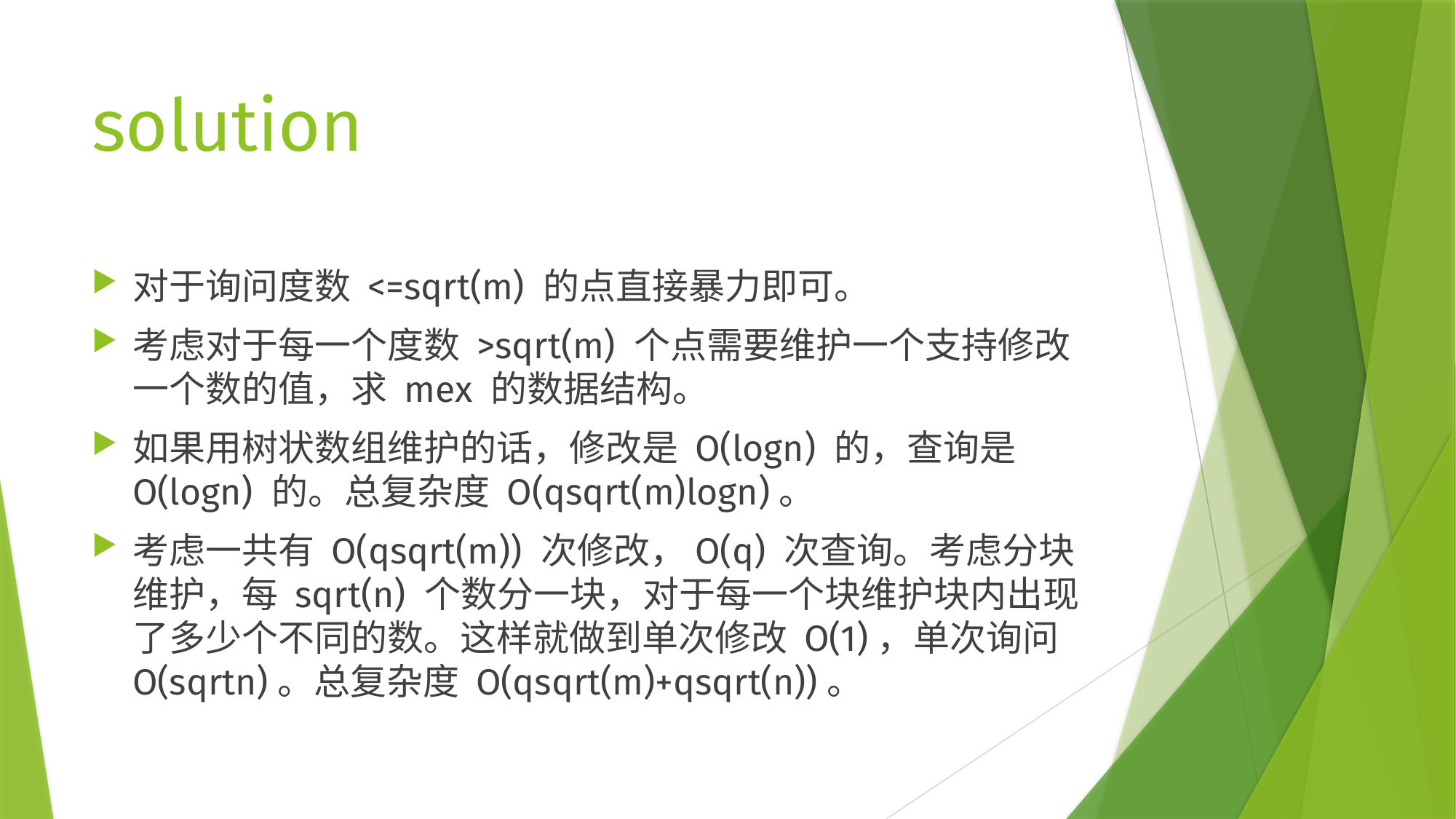

# solution
对于询问度数 <=sqrt(m) 的点直接暴力即可。
考虑对于每一个度数 >sqrt(m) 个点需要维护一个支持修改一个数的值，求 mex 的数据结构。
如果用树状数组维护的话，修改是 O(logn) 的，查询是 O(logn) 的。总复杂度 O(qsqrt(m)logn)。
考虑一共有 O(qsqrt(m)) 次修改，O(q) 次查询。考虑分块维护，每 sqrt(n) 个数分一块，对于每一个块维护块内出现了多少个不同的数。这样就做到单次修改 O(1)，单次询问O(sqrtn)。总复杂度 O(qsqrt(m)+qsqrt(n))。